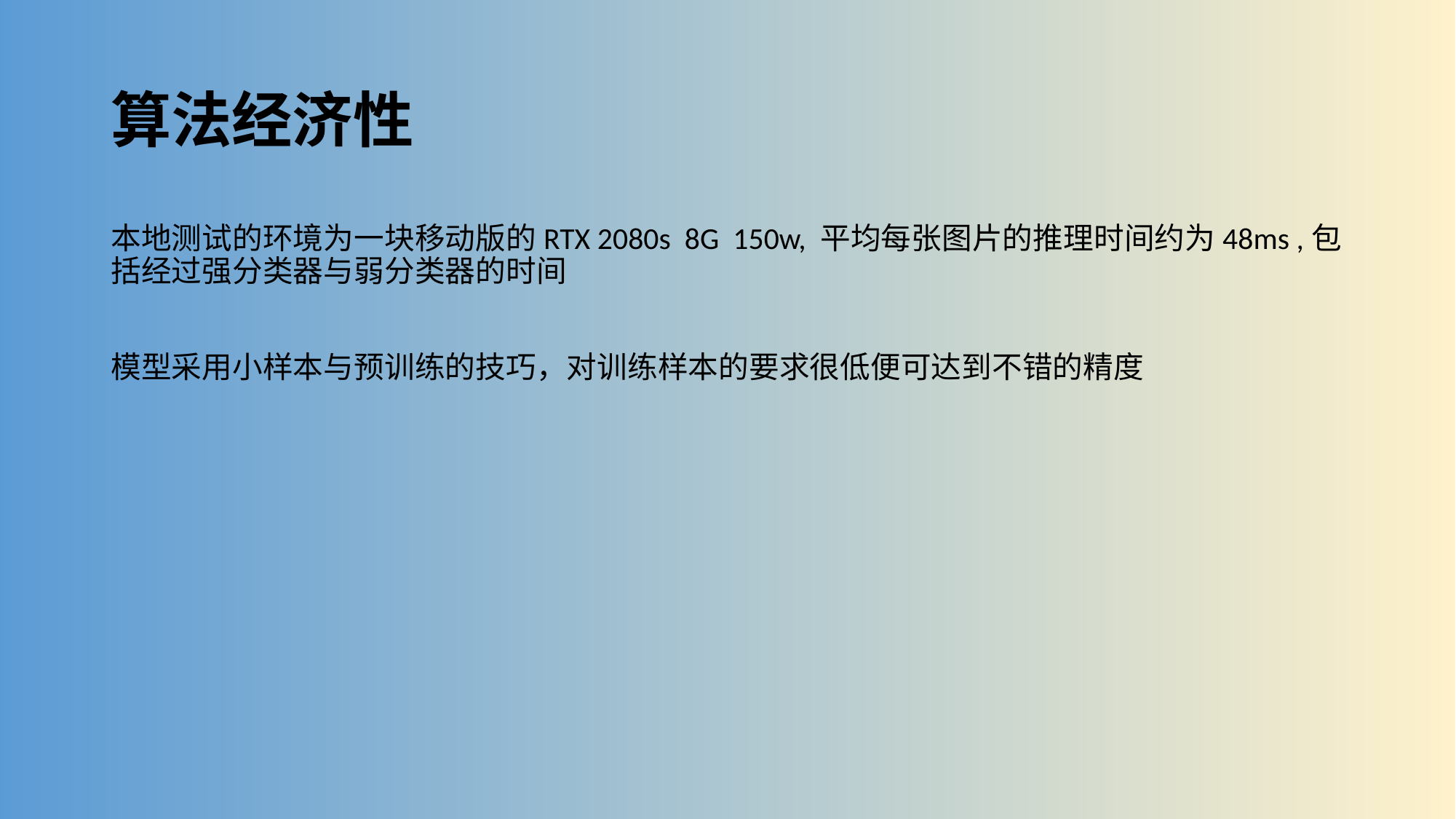

# 算法经济性
本地测试的环境为一块移动版的RTX 2080s  8G  150w, 平均每张图片的推理时间约为48ms ,包括经过强分类器与弱分类器的时间

模型采用小样本与预训练的技巧，对训练样本的要求很低便可达到不错的精度